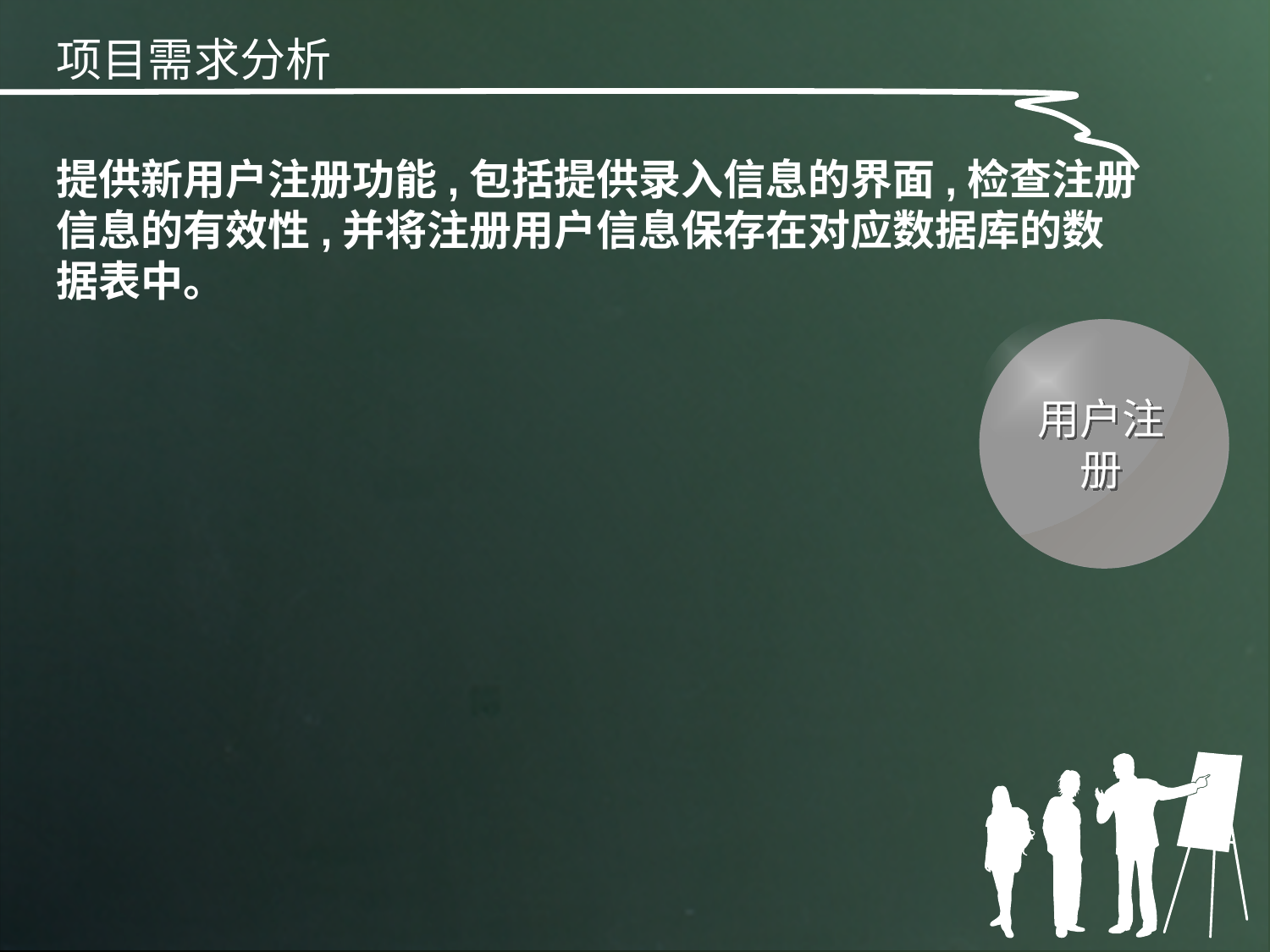

# 项目需求分析

提供新用户注册功能,包括提供录入信息的界面,检查注册信息的有效性,并将注册用户信息保存在对应数据库的数据表中。

用户注册